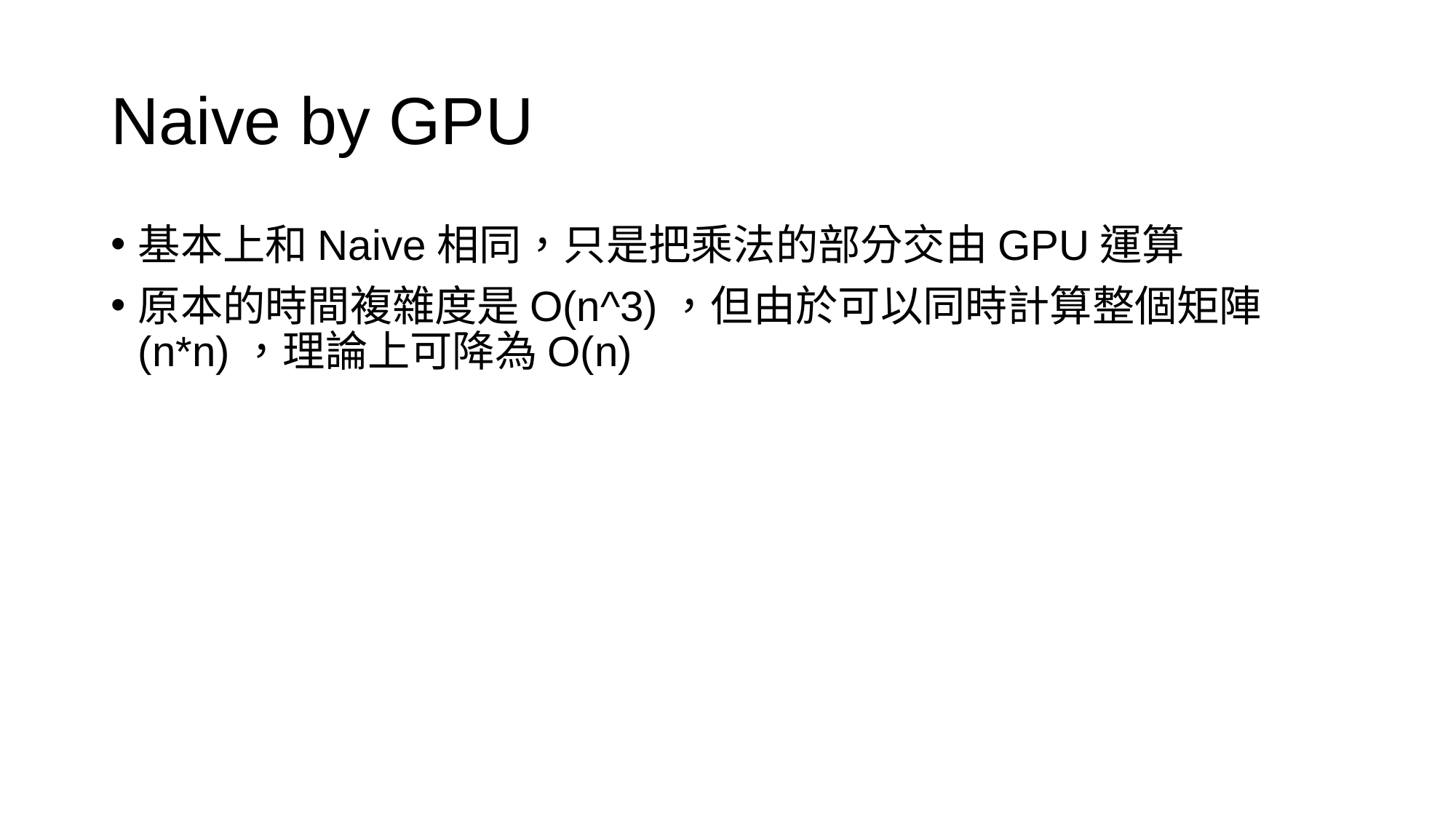

# Naive by GPU
基本上和Naive相同，只是把乘法的部分交由GPU運算
原本的時間複雜度是O(n^3)，但由於可以同時計算整個矩陣(n*n)，理論上可降為O(n)